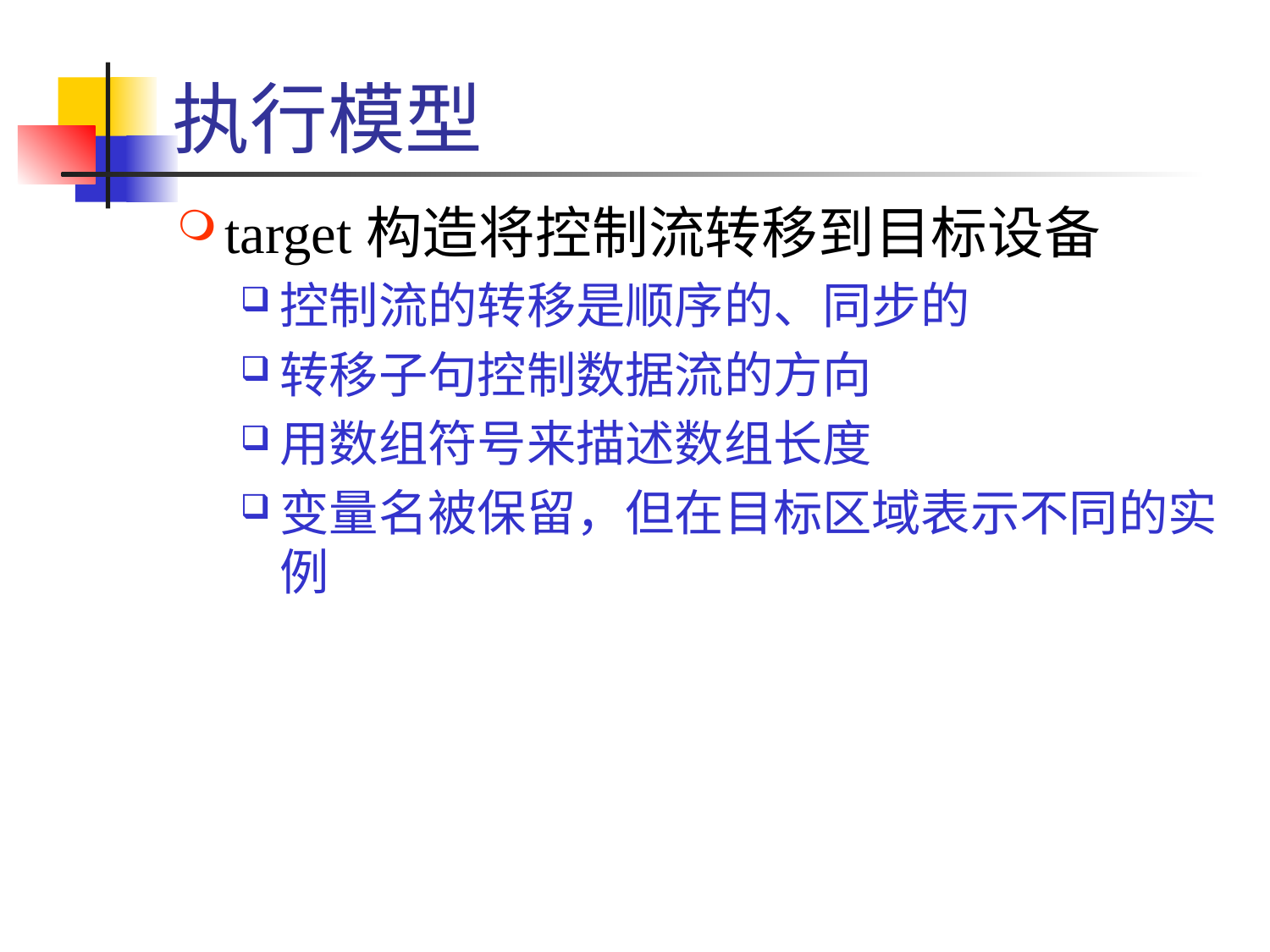

# 执行模型
target构造将控制流转移到目标设备
控制流的转移是顺序的、同步的
转移子句控制数据流的方向
用数组符号来描述数组长度
变量名被保留，但在目标区域表示不同的实例